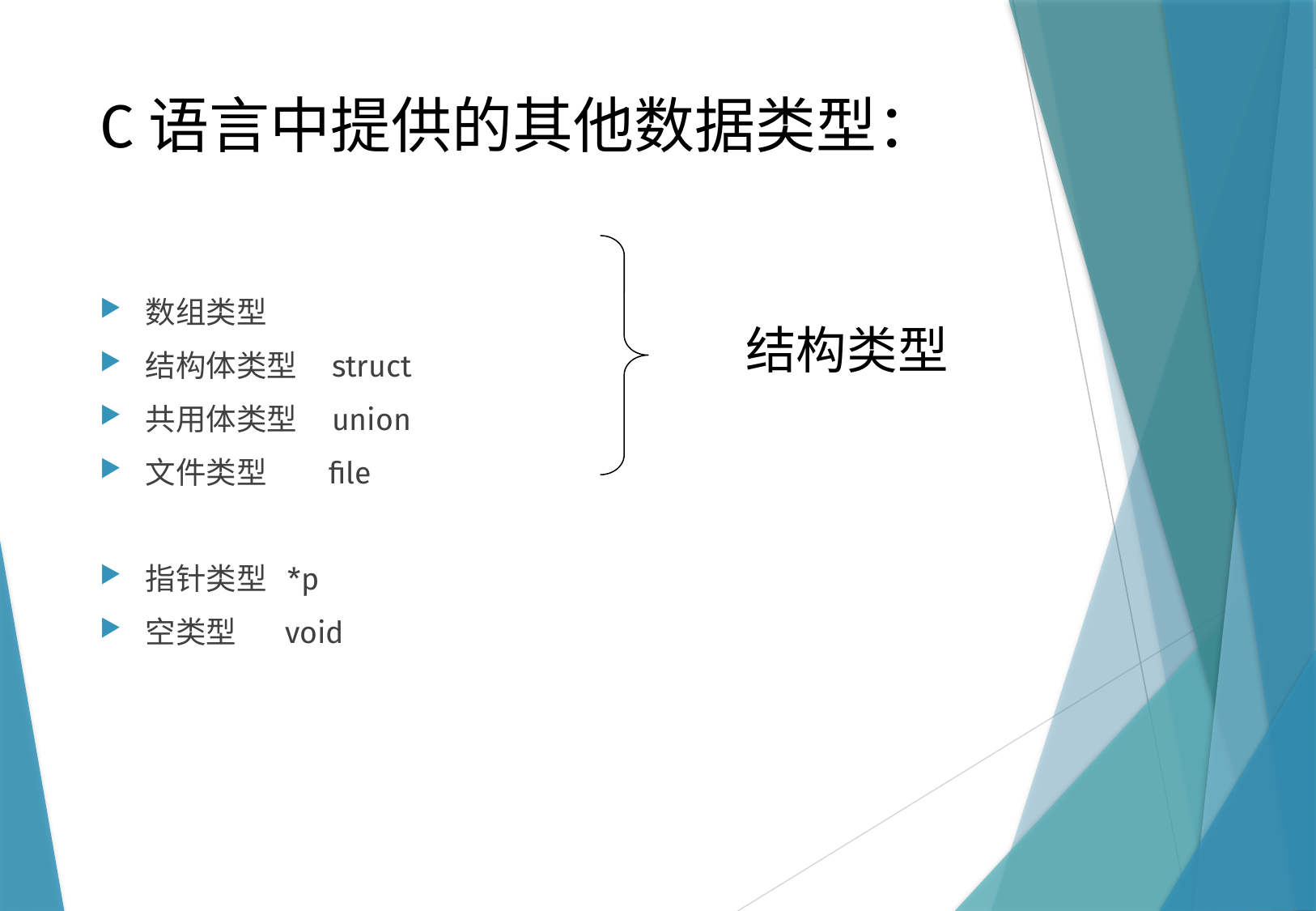

# C语言中提供的其他数据类型：

数组类型
结构体类型    struct
共用体类型    union
文件类型        file

指针类型  *p
空类型      void
结构类型